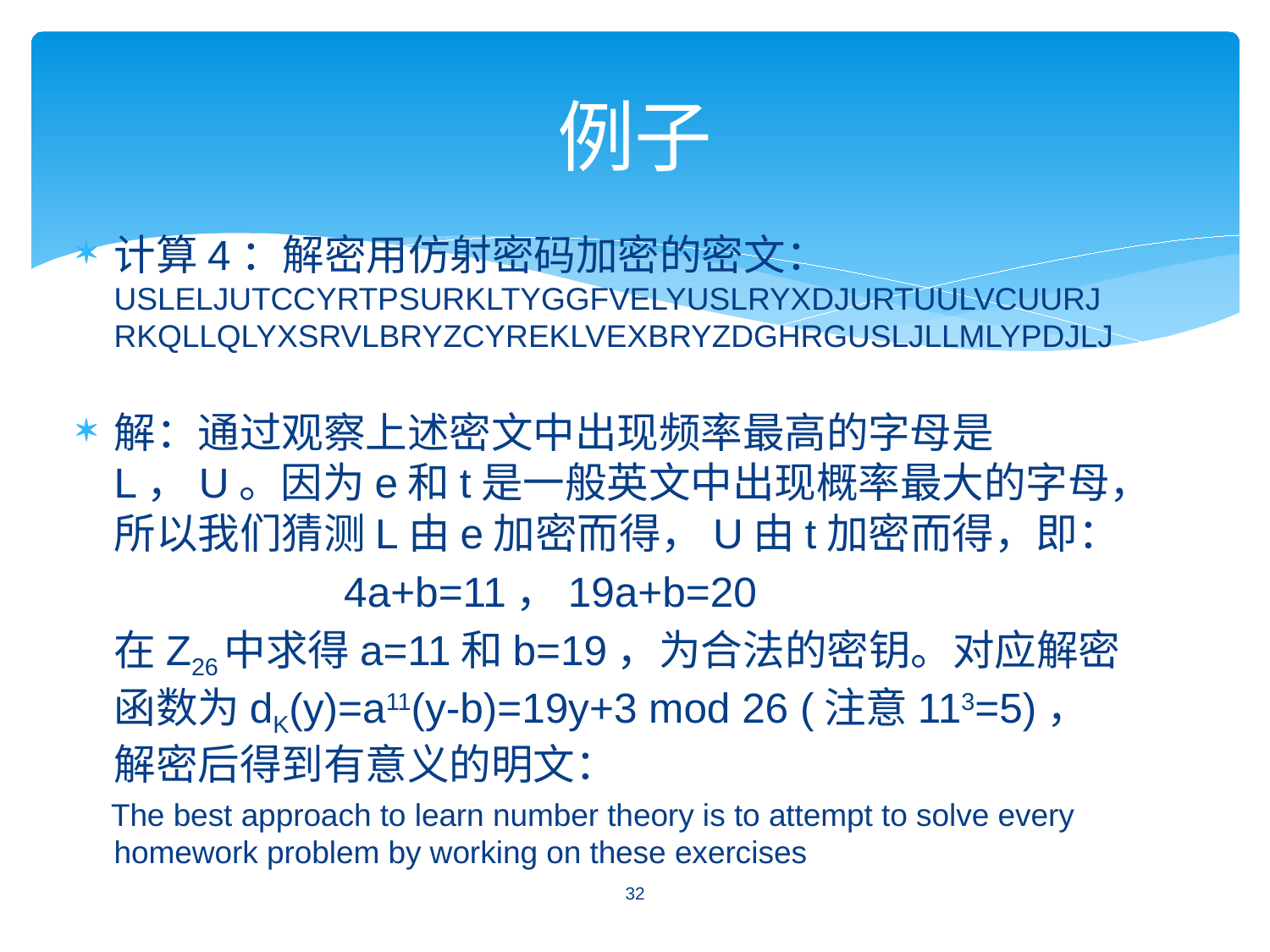

# 例子
计算4：解密用仿射密码加密的密文：USLELJUTCCYRTPSURKLTYGGFVELYUSLRYXDJURTUULVCUURJRKQLLQLYXSRVLBRYZCYREKLVEXBRYZDGHRGUSLJLLMLYPDJLJ

解：通过观察上述密文中出现频率最高的字母是L，U。因为e和t是一般英文中出现概率最大的字母，所以我们猜测L由e加密而得，U由t加密而得，即：
                       4a+b=11，19a+b=20
   在Z26中求得a=11和b=19，为合法的密钥。对应解密函数为dK(y)=a11(y-b)=19y+3 mod 26 (注意113=5)，解密后得到有意义的明文：
    The best approach to learn number theory is to attempt to solve every homework problem by working on these exercises
32